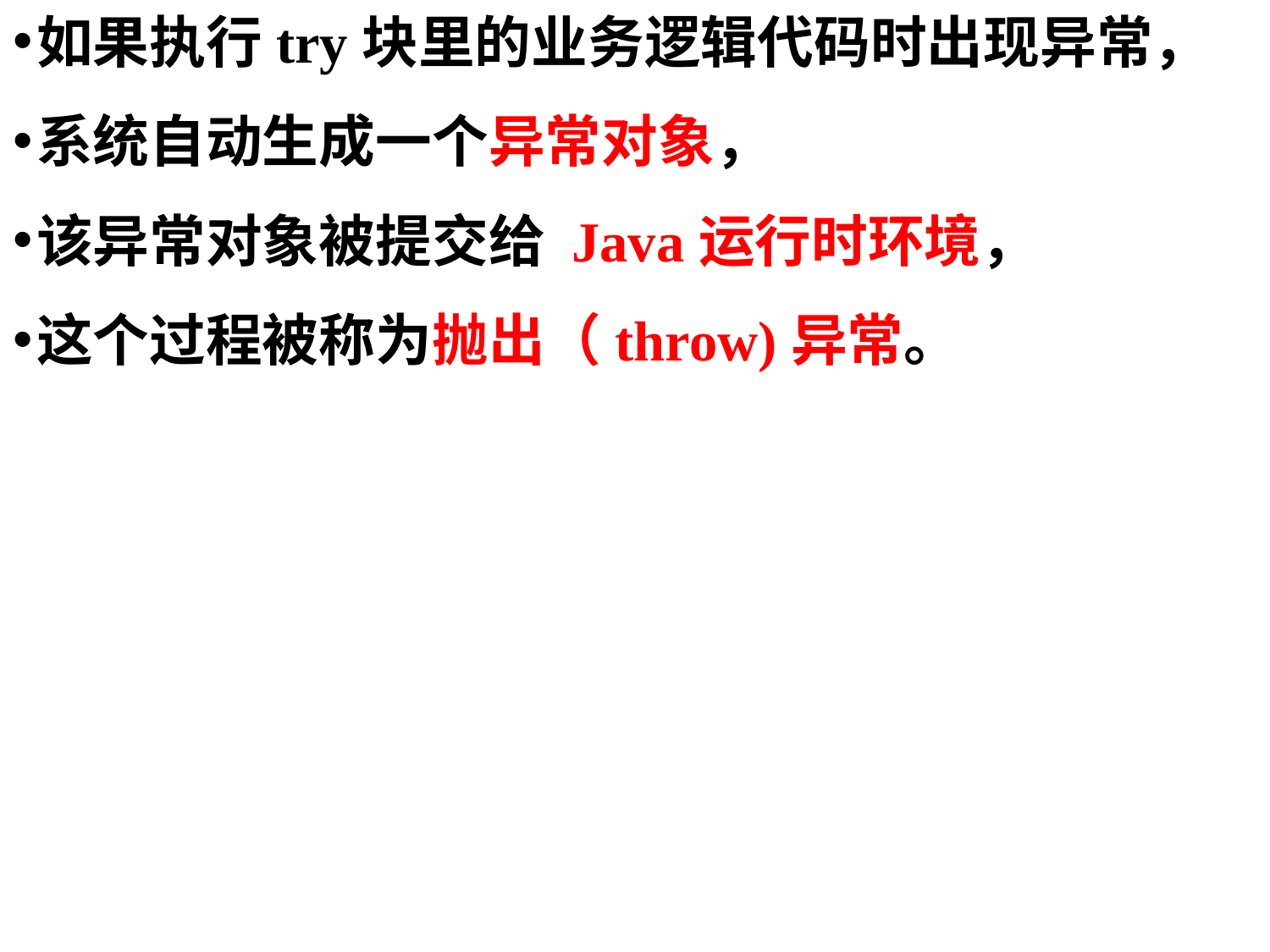

如果执行try块里的业务逻辑代码时出现异常，
系统自动生成一个异常对象，
该异常对象被提交给 Java运行时环境，
这个过程被称为抛出（throw)异常。